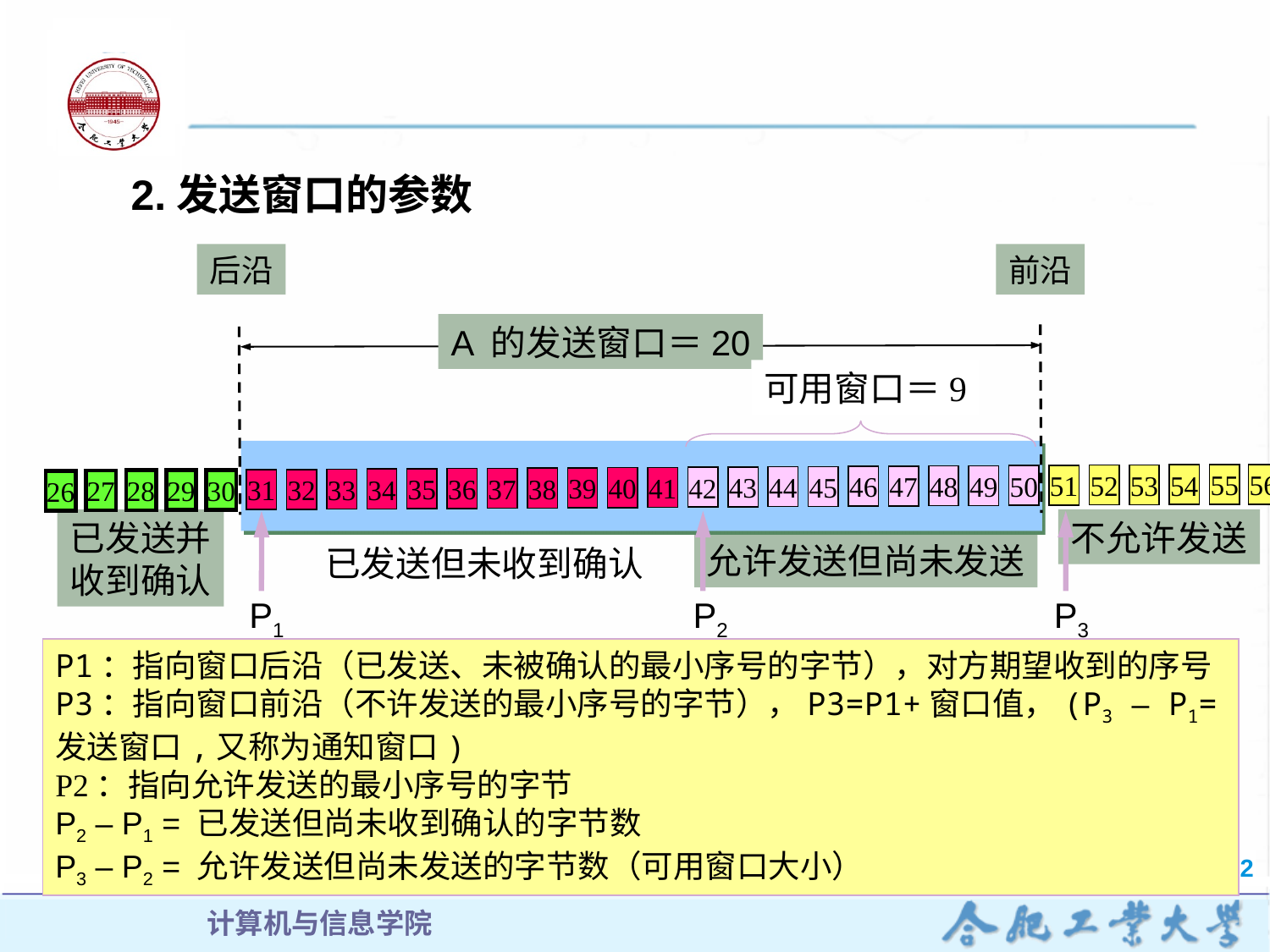

2.发送窗口的参数
后沿
前沿

A 的发送窗口＝20

可用窗口＝9

55
56
54
53
52
51
50
49
48
47
46
45
44
43
42
41
40
39
38
37
36
35
34
33
32
31
30
29
28
27
26
已发送并
收到确认
不允许发送

P1
P2
P3
允许发送但尚未发送
已发送但未收到确认
P1：指向窗口后沿（已发送、未被确认的最小序号的字节），对方期望收到的序号
P3：指向窗口前沿（不许发送的最小序号的字节），P3=P1+窗口值，(P3 – P1= 发送窗口,又称为通知窗口)
P2：指向允许发送的最小序号的字节
P2 – P1 = 已发送但尚未收到确认的字节数
P3 – P2 = 允许发送但尚未发送的字节数（可用窗口大小）